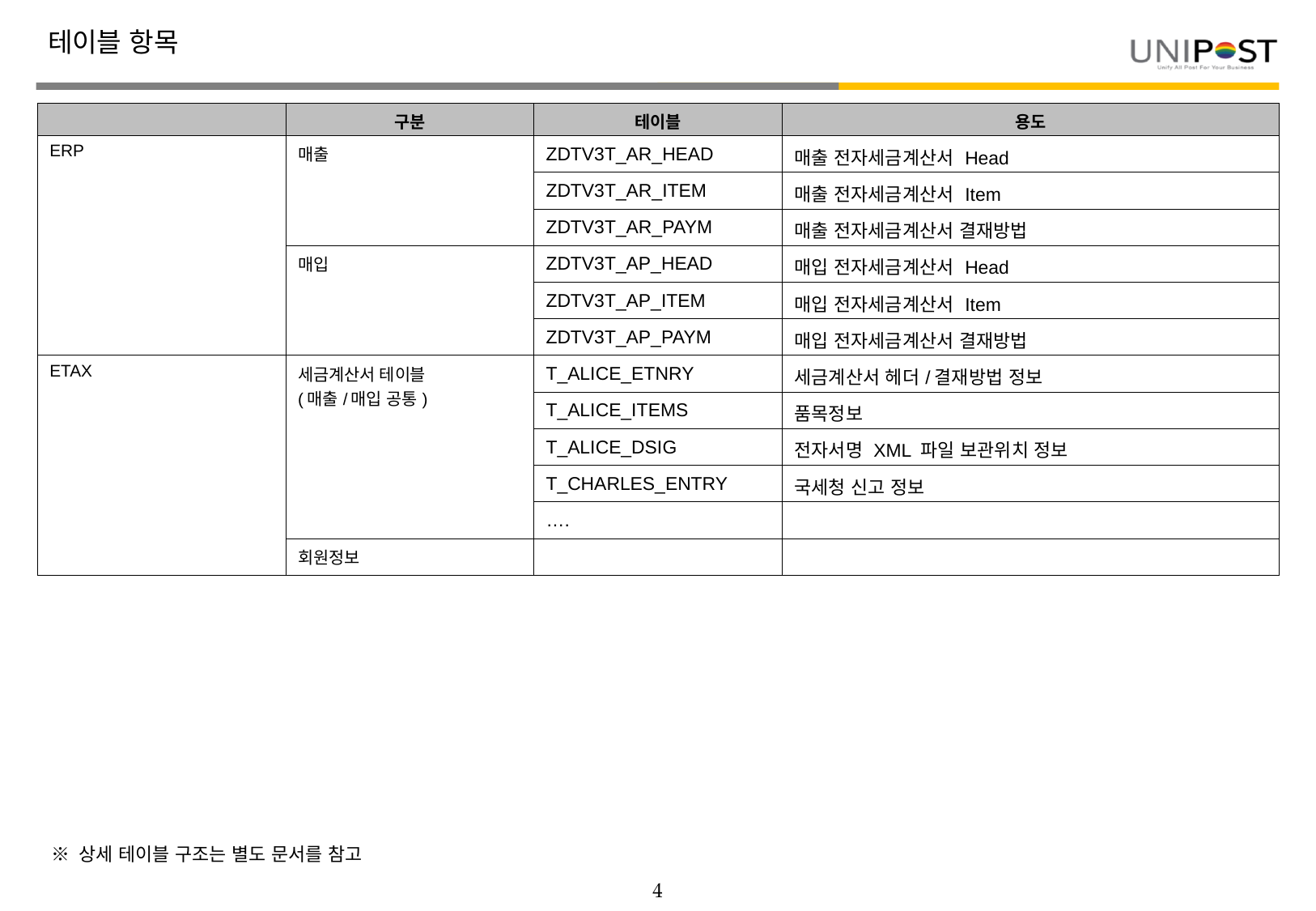

테이블 항목
|  | 구분 | 테이블 | 용도 |
| --- | --- | --- | --- |
| ERP | 매출 | ZDTV3T\_AR\_HEAD | 매출 전자세금계산서 Head |
|  |  | ZDTV3T\_AR\_ITEM | 매출 전자세금계산서 Item |
|  |  | ZDTV3T\_AR\_PAYM | 매출 전자세금계산서 결재방법 |
|  | 매입 | ZDTV3T\_AP\_HEAD | 매입 전자세금계산서 Head |
|  |  | ZDTV3T\_AP\_ITEM | 매입 전자세금계산서 Item |
|  |  | ZDTV3T\_AP\_PAYM | 매입 전자세금계산서 결재방법 |
| ETAX | 세금계산서 테이블 (매출/매입 공통) | T\_ALICE\_ETNRY | 세금계산서 헤더/결재방법 정보 |
|  |  | T\_ALICE\_ITEMS | 품목정보 |
|  |  | T\_ALICE\_DSIG | 전자서명 XML 파일 보관위치 정보 |
|  |  | T\_CHARLES\_ENTRY | 국세청 신고 정보 |
|  |  | …. |  |
|  | 회원정보 |  |  |
※ 상세 테이블 구조는 별도 문서를 참고